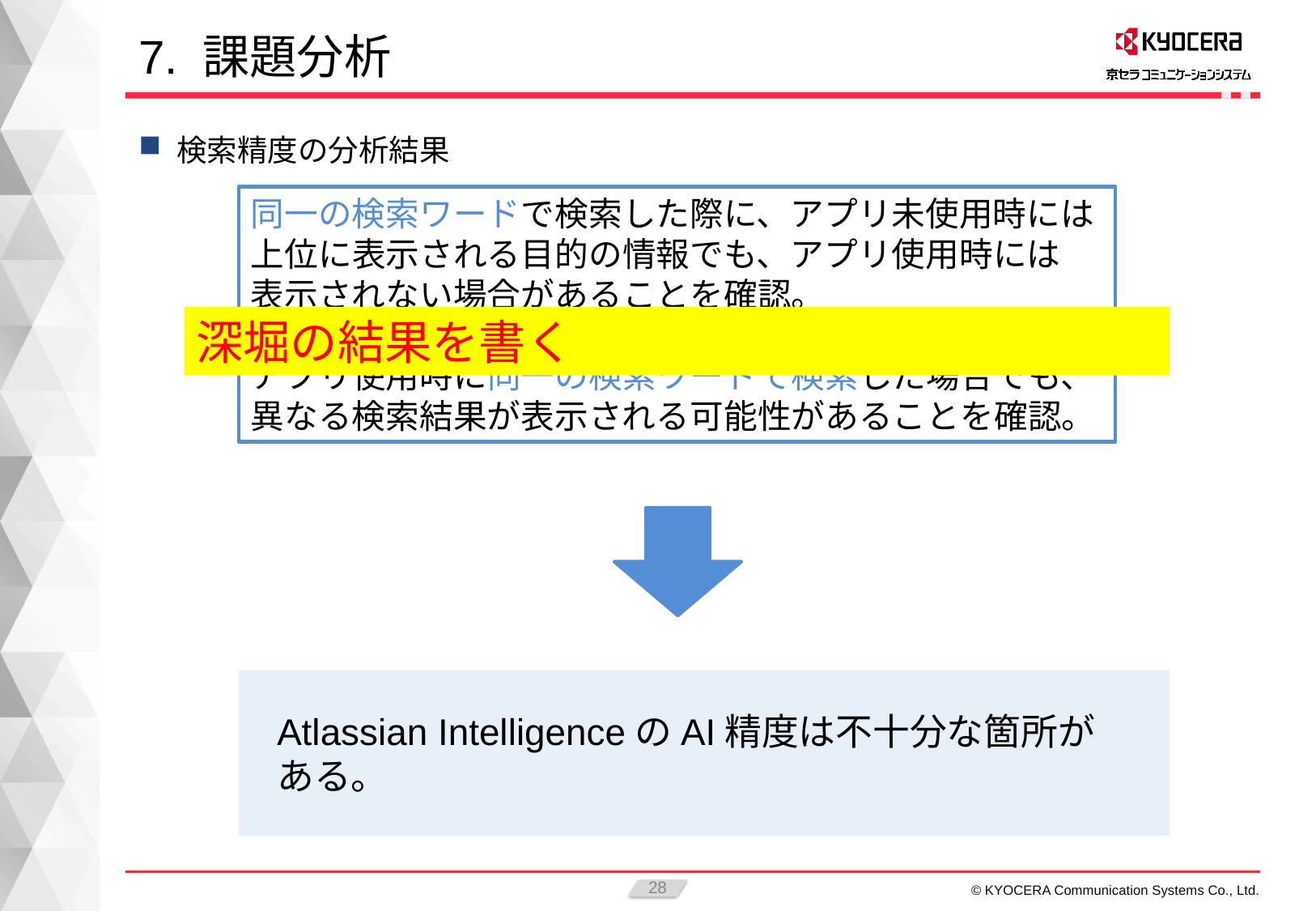

# 7. 課題分析
検索精度の分析結果
同一の検索ワードで検索した際に、アプリ未使用時には上位に表示される目的の情報でも、アプリ使用時には
表示されない場合があることを確認。
深堀の結果を書く
アプリ使用時に同一の検索ワードで検索した場合でも、異なる検索結果が表示される可能性があることを確認。

Atlassian IntelligenceのAI精度は不十分な箇所がある。
28